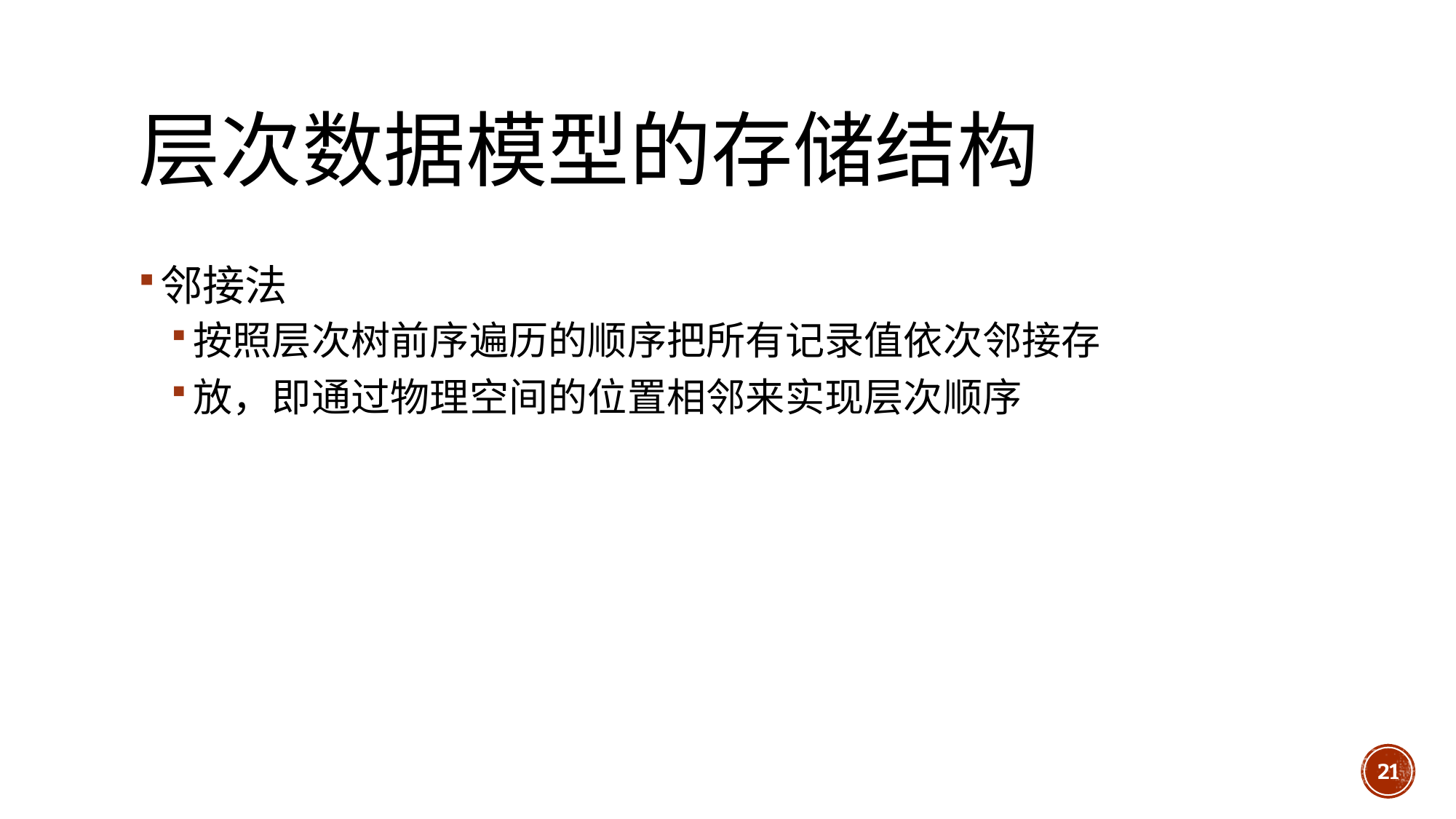

# 层次数据模型的存储结构
邻接法
按照层次树前序遍历的顺序把所有记录值依次邻接存
放，即通过物理空间的位置相邻来实现层次顺序

21